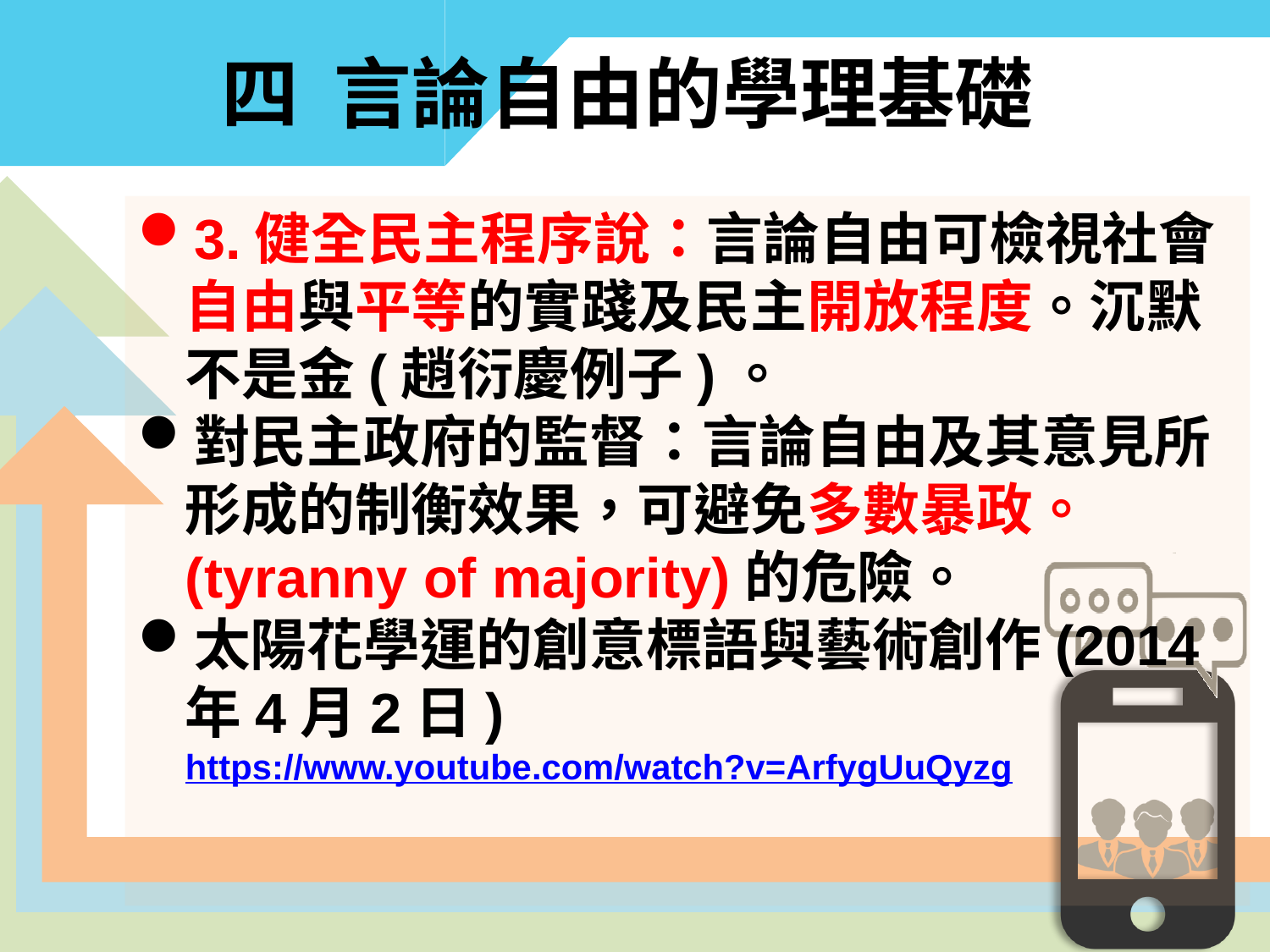

# 四  言論自由的學理基礎
3.健全民主程序說：言論自由可檢視社會自由與平等的實踐及民主開放程度。沉默不是金(趙衍慶例子)。
對民主政府的監督：言論自由及其意見所形成的制衡效果，可避免多數暴政。(tyranny of majority)的危險。
太陽花學運的創意標語與藝術創作(2014年4月2日) https://www.youtube.com/watch?v=ArfygUuQyzg